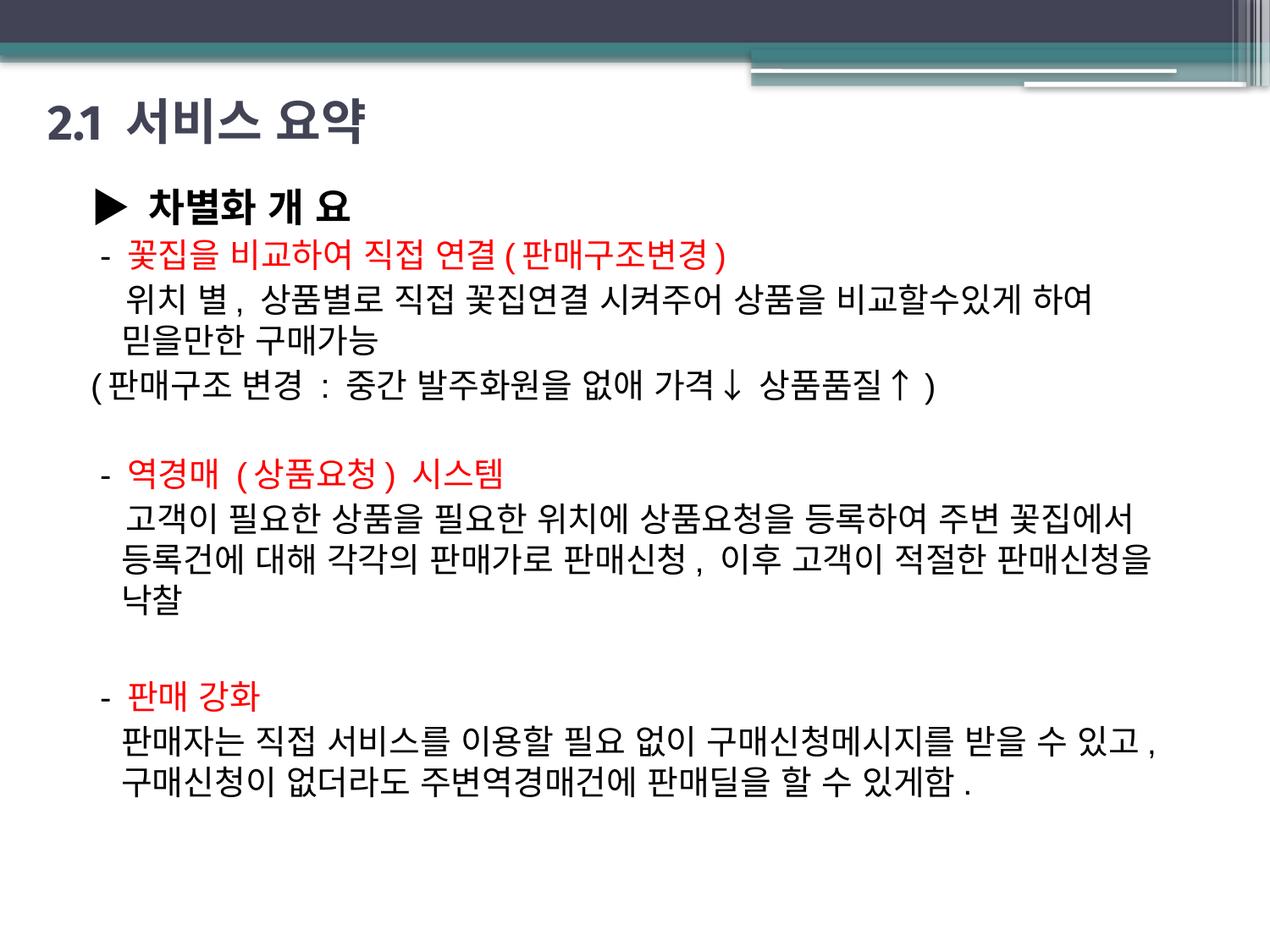

# 2.1 서비스 요약
▶ 차별화 개 요
 - 꽃집을 비교하여 직접 연결(판매구조변경)
   위치 별, 상품별로 직접 꽃집연결 시켜주어 상품을 비교할수있게 하여 믿을만한 구매가능
(판매구조 변경 : 중간 발주화원을 없애 가격↓ 상품품질↑)

 - 역경매 (상품요청) 시스템
   고객이 필요한 상품을 필요한 위치에 상품요청을 등록하여 주변 꽃집에서 등록건에 대해 각각의 판매가로 판매신청, 이후 고객이 적절한 판매신청을 낙찰

 - 판매 강화
	판매자는 직접 서비스를 이용할 필요 없이 구매신청메시지를 받을 수 있고, 구매신청이 없더라도 주변역경매건에 판매딜을 할 수 있게함.